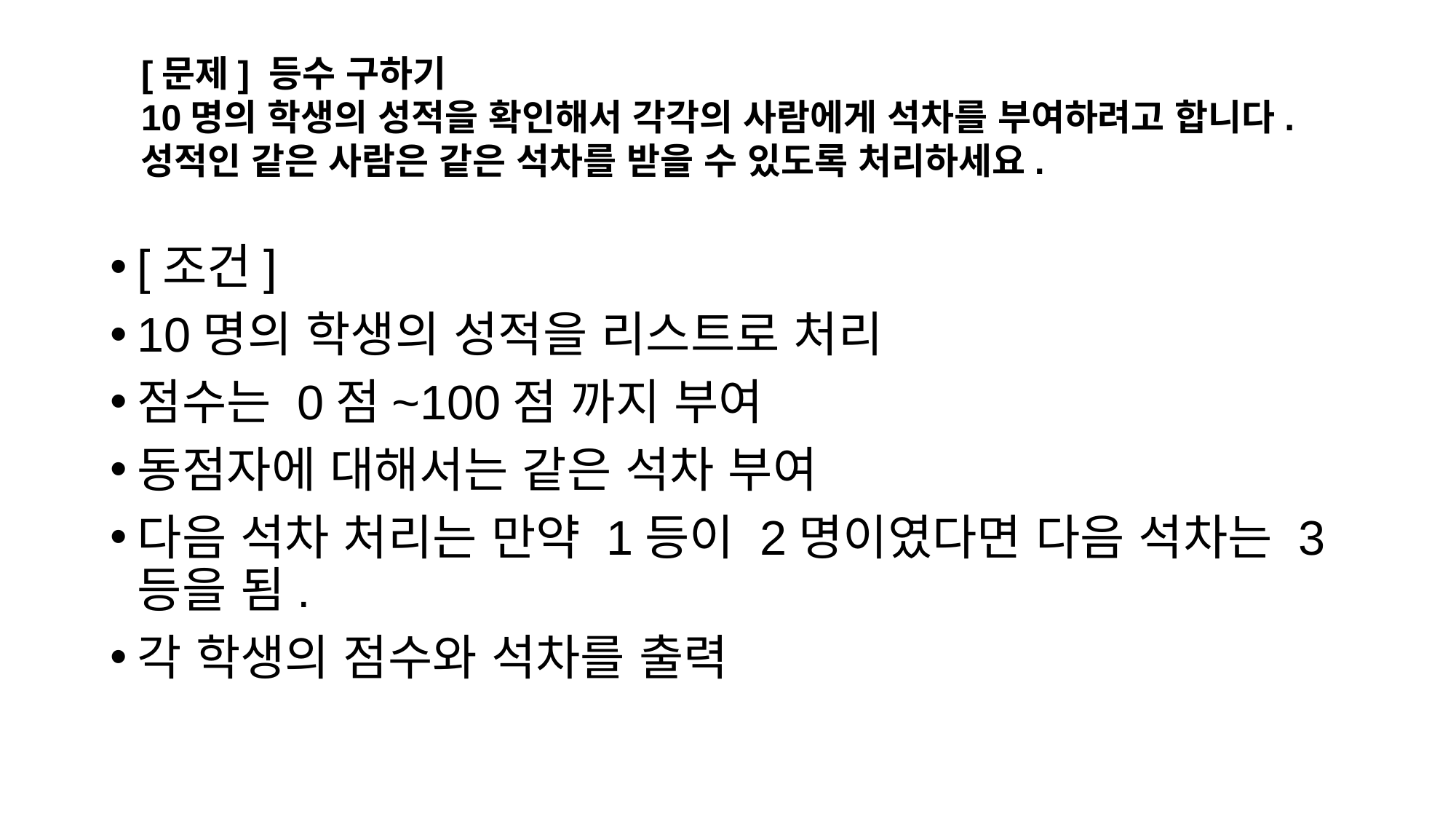

[문제] 등수 구하기
10명의 학생의 성적을 확인해서 각각의 사람에게 석차를 부여하려고 합니다.
성적인 같은 사람은 같은 석차를 받을 수 있도록 처리하세요.
[조건]
10명의 학생의 성적을 리스트로 처리
점수는 0점~100점 까지 부여
동점자에 대해서는 같은 석차 부여
다음 석차 처리는 만약 1등이 2명이였다면 다음 석차는 3등을 됨.
각 학생의 점수와 석차를 출력